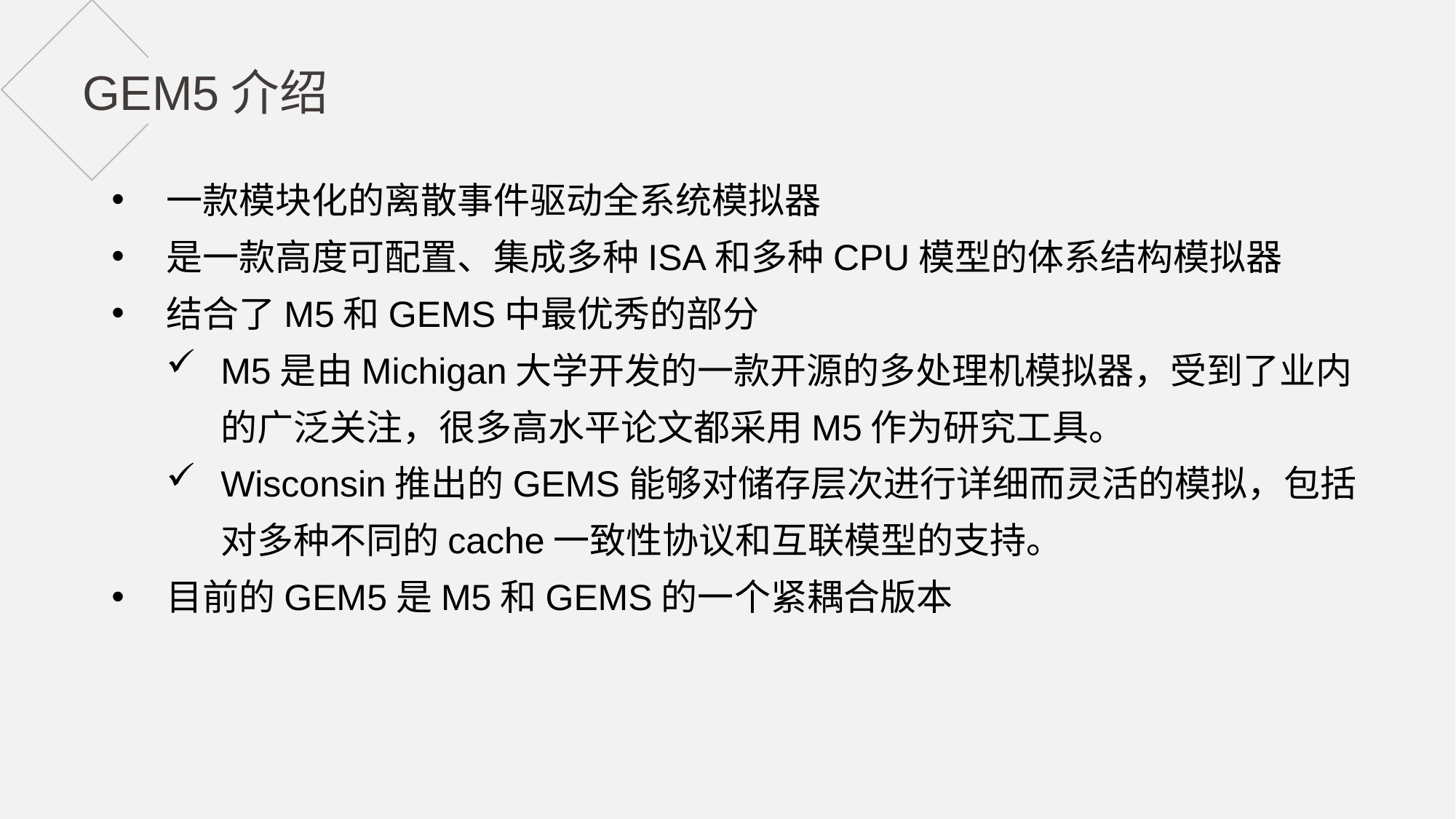

GEM5介绍
一款模块化的离散事件驱动全系统模拟器
是一款高度可配置、集成多种ISA和多种CPU模型的体系结构模拟器
结合了M5和GEMS中最优秀的部分
M5是由Michigan大学开发的一款开源的多处理机模拟器，受到了业内的广泛关注，很多高水平论文都采用M5作为研究工具。
Wisconsin推出的GEMS能够对储存层次进行详细而灵活的模拟，包括对多种不同的cache一致性协议和互联模型的支持。
目前的GEM5是M5和GEMS的一个紧耦合版本